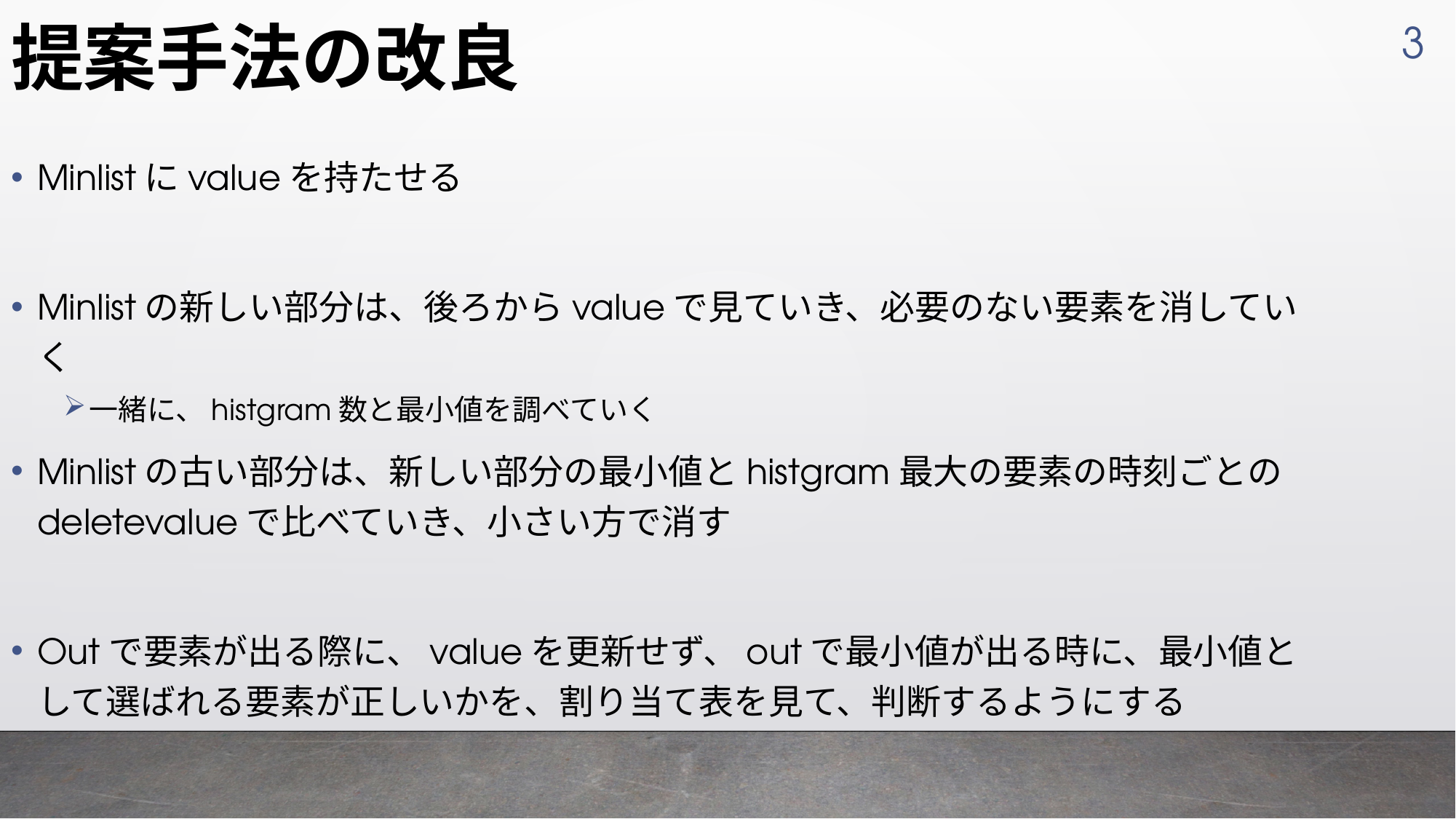

3
# 提案手法の改良
Minlistにvalueを持たせる

Minlistの新しい部分は、後ろからvalueで見ていき、必要のない要素を消していく
一緒に、histgram数と最小値を調べていく
Minlistの古い部分は、新しい部分の最小値とhistgram最大の要素の時刻ごとのdeletevalueで比べていき、小さい方で消す

Outで要素が出る際に、valueを更新せず、outで最小値が出る時に、最小値として選ばれる要素が正しいかを、割り当て表を見て、判断するようにする